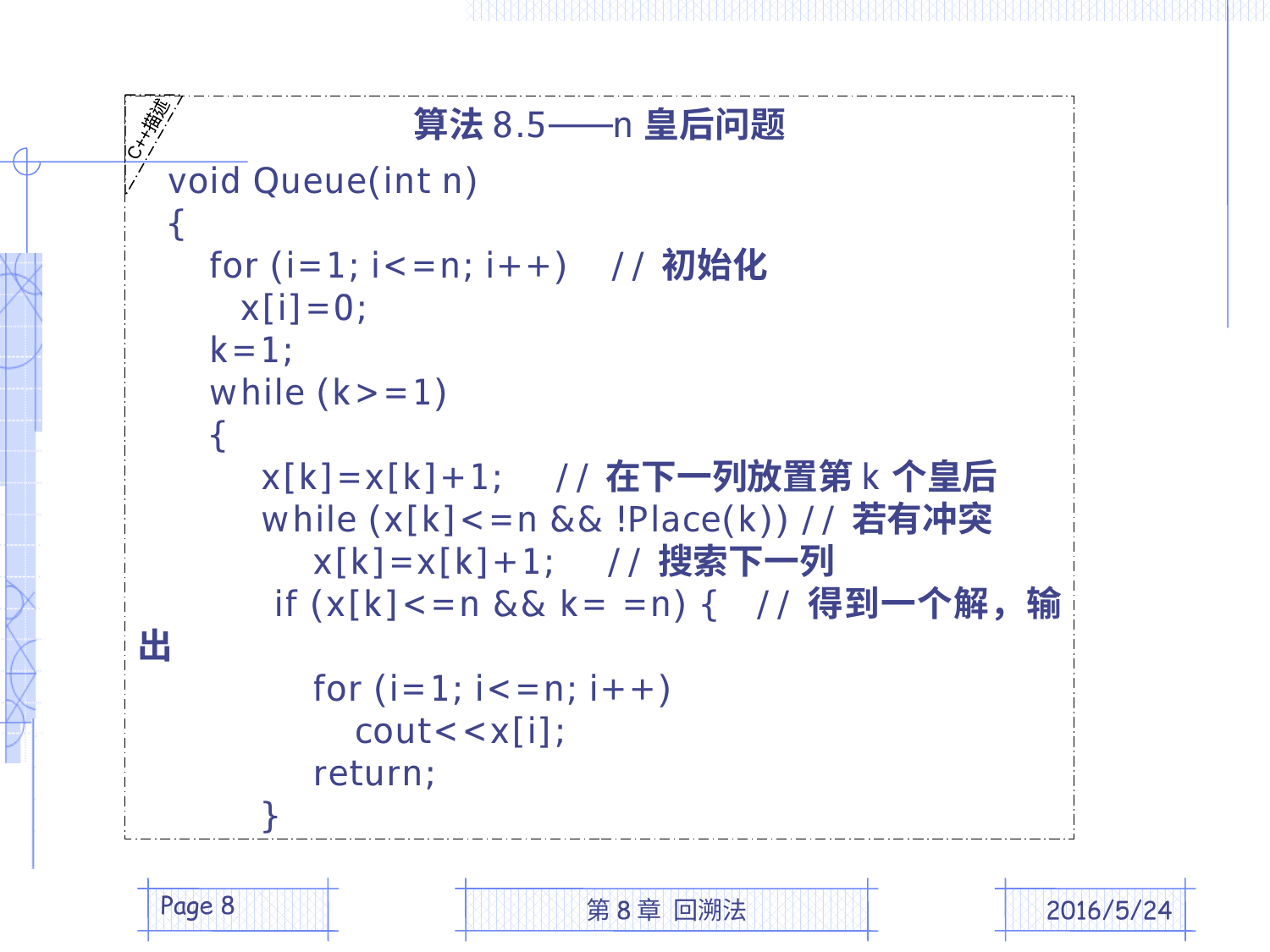

C++描述
算法8.5——n皇后问题
   void Queue(int n)
   {
       for (i=1; i<=n; i++)    //初始化
          x[i]=0;
       k=1;
       while (k>=1)
       {
            x[k]=x[k]+1;     //在下一列放置第k个皇后
            while (x[k]<=n && !Place(k)) //若有冲突
                 x[k]=x[k]+1;     //搜索下一列
            if (x[k]<=n && k= =n) {   //得到一个解，输出
                 for (i=1; i<=n; i++)
                     cout<<x[i];
                 return;
            }

Page 8
第8章  回溯法
2016/5/24